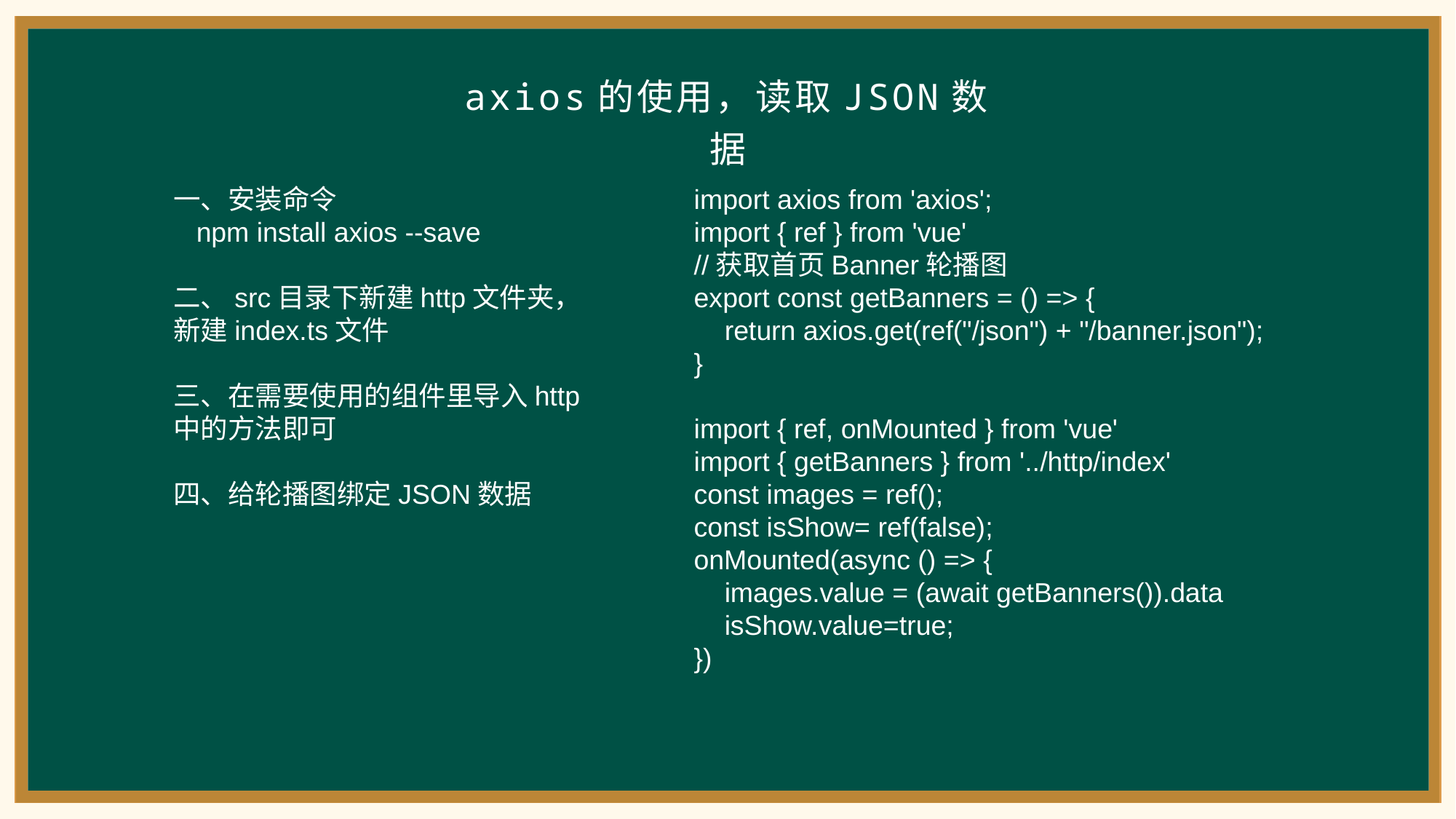

axios的使用，读取JSON数据
一、安装命令
   npm install axios --save

二、src目录下新建http文件夹，新建index.ts文件

三、在需要使用的组件里导入http中的方法即可

四、给轮播图绑定JSON数据
import axios from 'axios';
import { ref } from 'vue'
//获取首页Banner轮播图
export const getBanners = () => {
    return axios.get(ref("/json") + "/banner.json");
}

import { ref, onMounted } from 'vue'
import { getBanners } from '../http/index'
const images = ref();
const isShow= ref(false);
onMounted(async () => {
    images.value = (await getBanners()).data
    isShow.value=true;
})